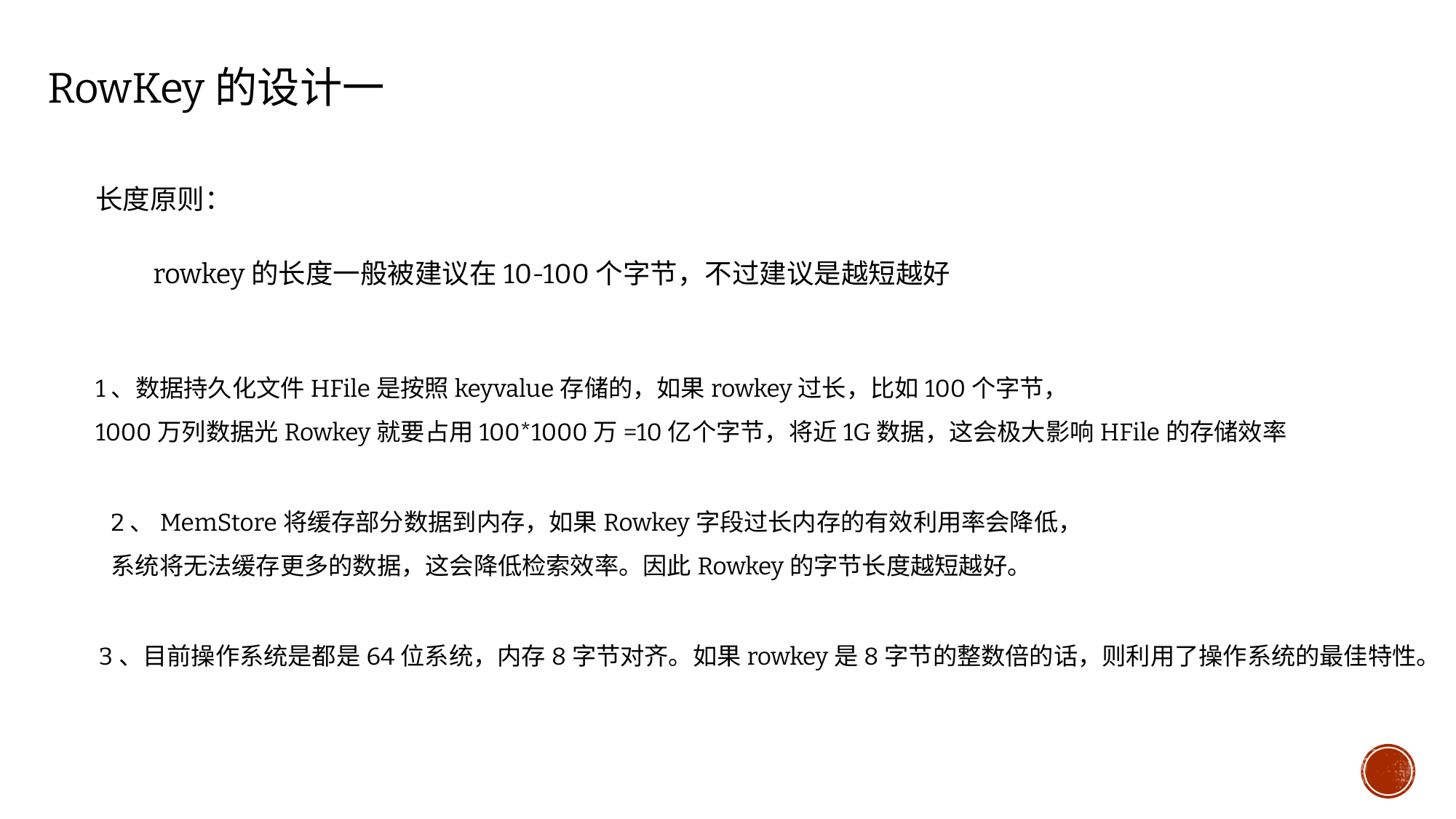

RowKey的设计一
长度原则：
rowkey的长度一般被建议在10-100个字节，不过建议是越短越好
1、数据持久化文件HFile是按照keyvalue存储的，如果rowkey过长，比如100个字节，
1000万列数据光Rowkey就要占用100*1000万=10亿个字节，将近1G数据，这会极大影响HFile的存储效率
2、MemStore将缓存部分数据到内存，如果Rowkey字段过长内存的有效利用率会降低，
系统将无法缓存更多的数据，这会降低检索效率。因此Rowkey的字节长度越短越好。
3、目前操作系统是都是64位系统，内存8字节对齐。如果rowkey是8字节的整数倍的话，则利用了操作系统的最佳特性。